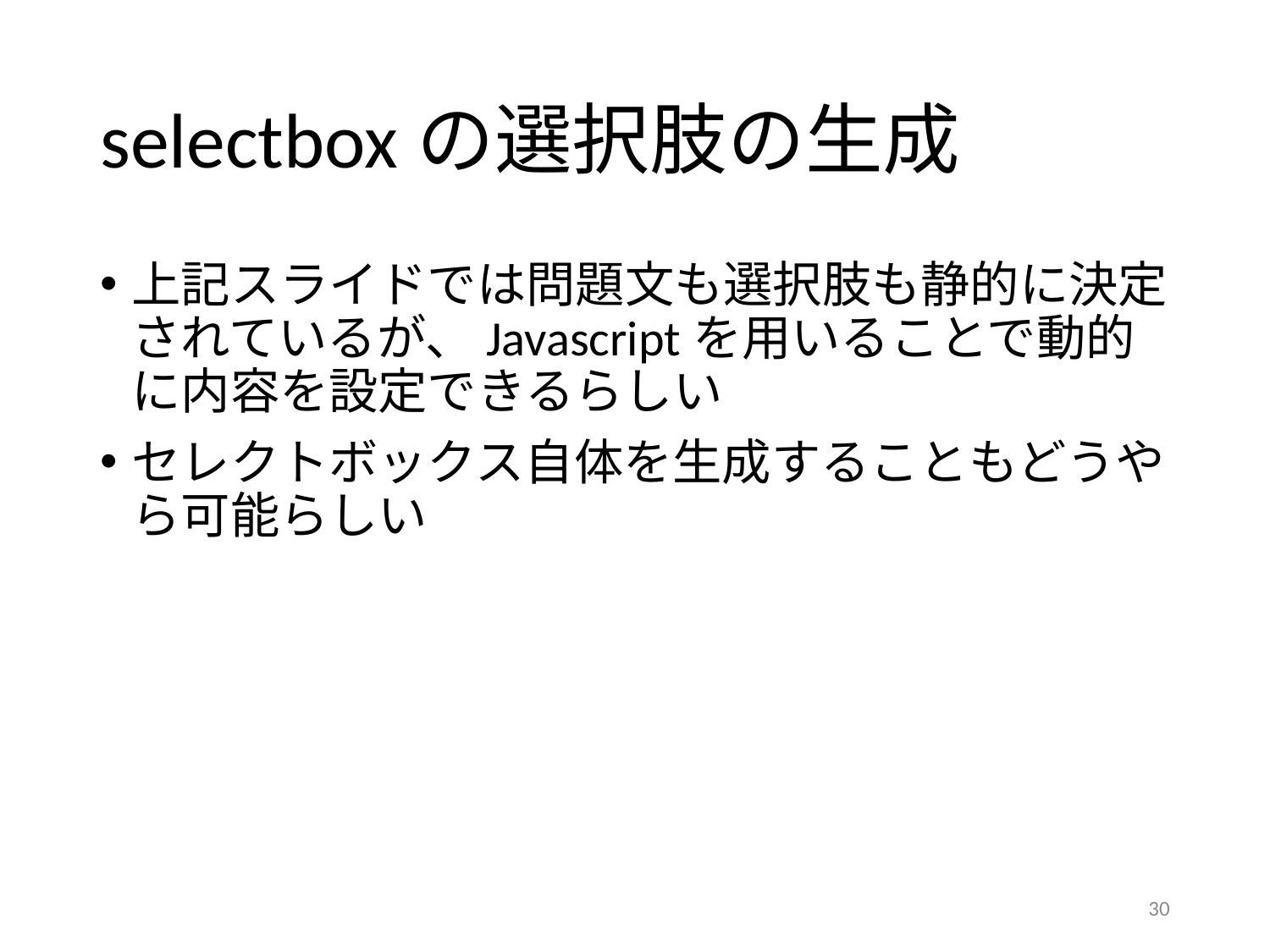

# selectboxの選択肢の生成
上記スライドでは問題文も選択肢も静的に決定されているが、Javascriptを用いることで動的に内容を設定できるらしい
セレクトボックス自体を生成することもどうやら可能らしい

30